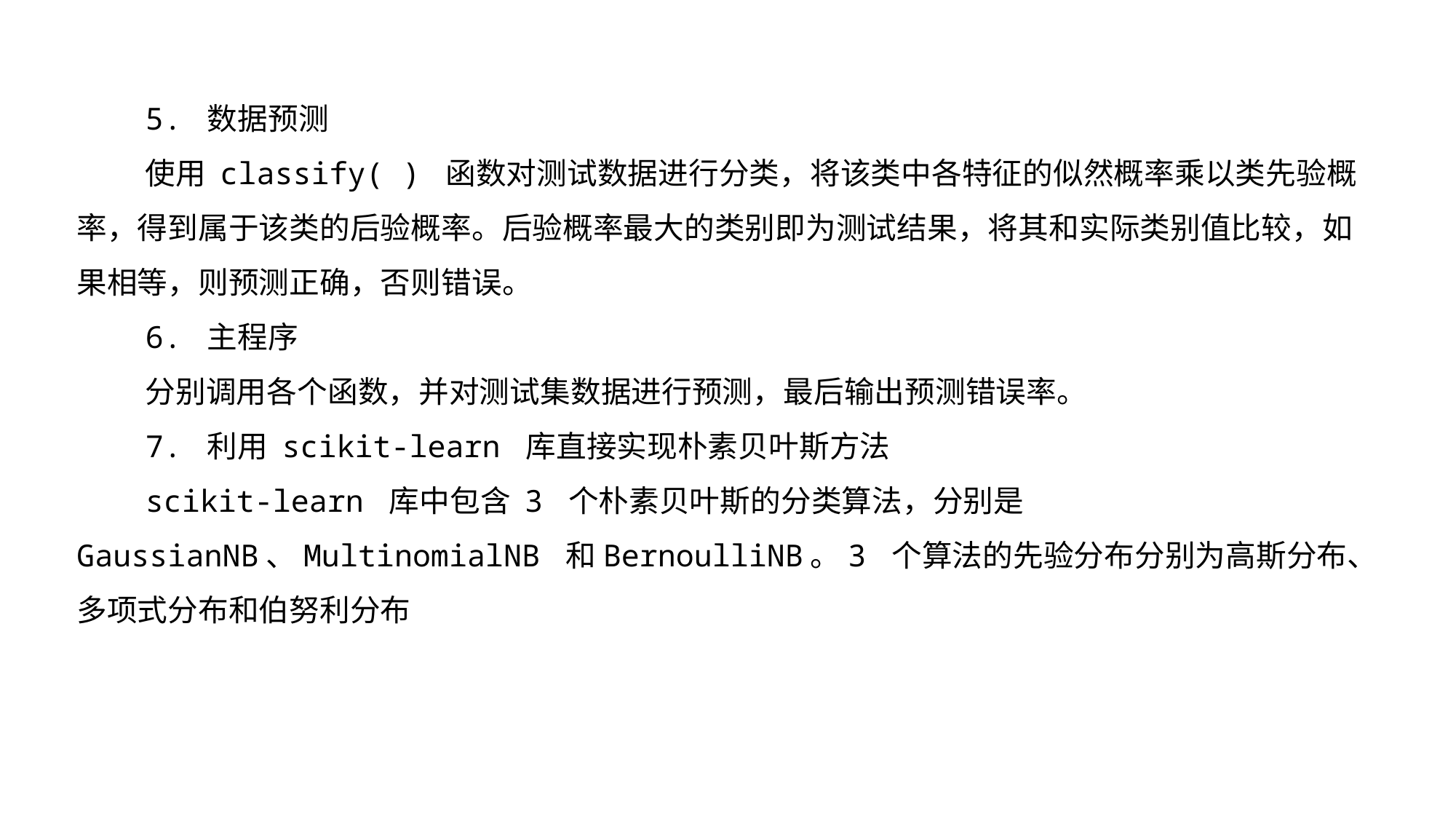

5. 数据预测
使用 classify( ) 函数对测试数据进行分类，将该类中各特征的似然概率乘以类先验概率，得到属于该类的后验概率。后验概率最大的类别即为测试结果，将其和实际类别值比较，如果相等，则预测正确，否则错误。
6. 主程序
分别调用各个函数，并对测试集数据进行预测，最后输出预测错误率。
7. 利用 scikit-learn 库直接实现朴素贝叶斯方法
scikit-learn 库中包含 3 个朴素贝叶斯的分类算法，分别是 GaussianNB、MultinomialNB 和BernoulliNB。3 个算法的先验分布分别为高斯分布、多项式分布和伯努利分布